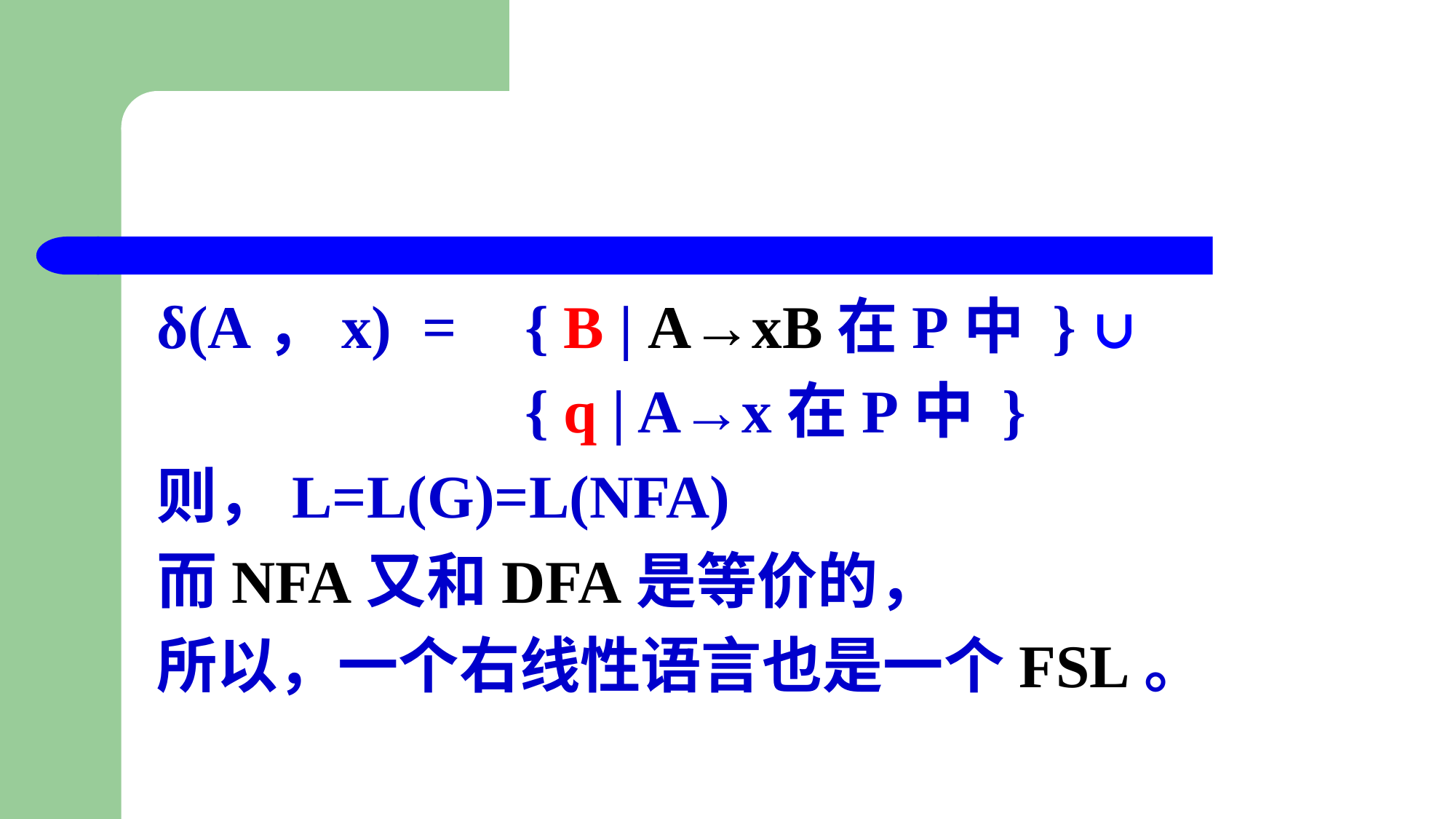

#
δ(A，x)  = 	{ B | A→xB在P中 } ∪
				{ q | A→x在P中 }
则，L=L(G)=L(NFA)
而NFA又和DFA是等价的，
所以，一个右线性语言也是一个FSL。